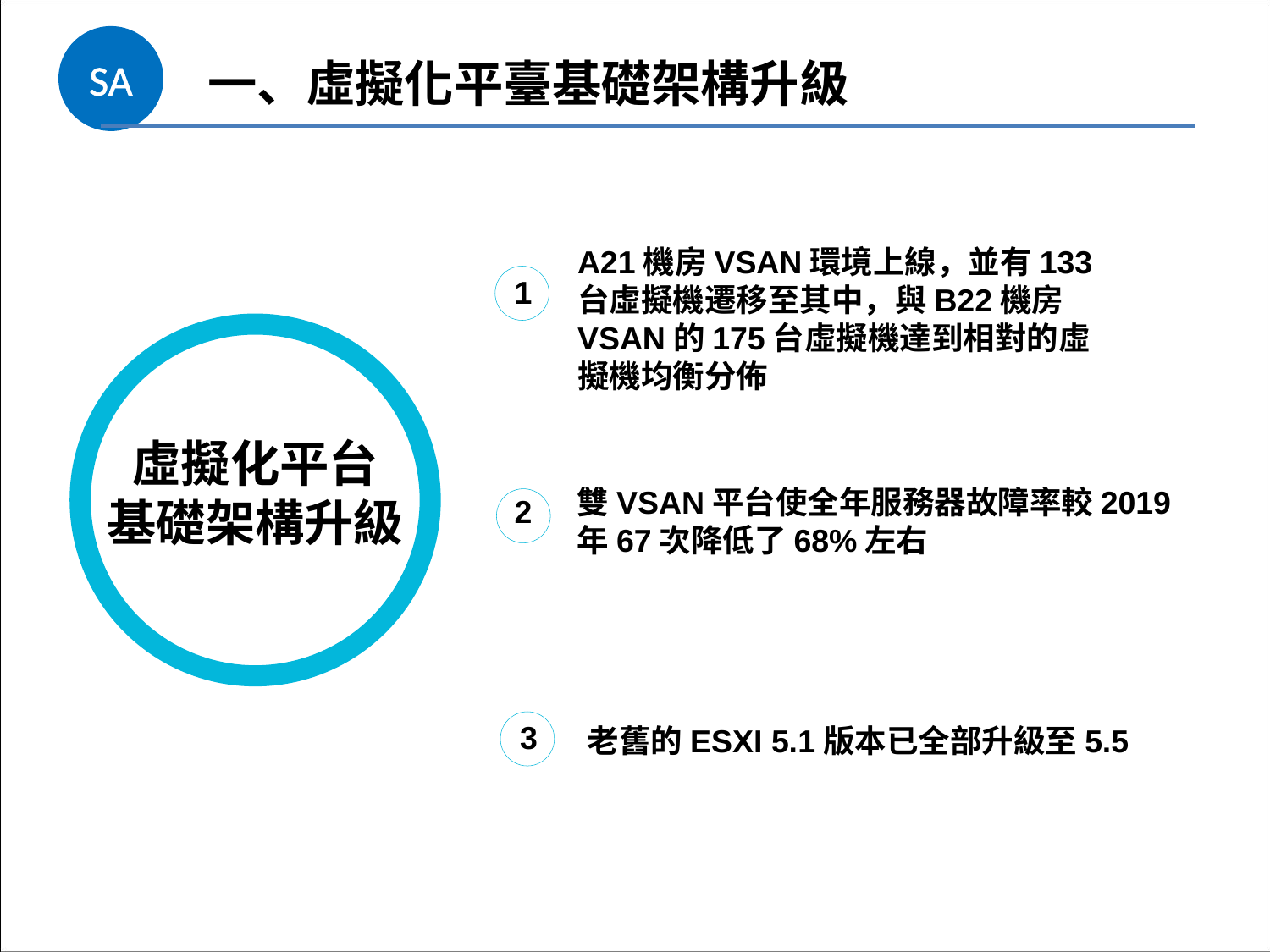

SA
一、虛擬化平臺基礎架構升級
A21機房VSAN環境上線，並有133台虛擬機遷移至其中，與B22機房VSAN的175台虛擬機達到相對的虛擬機均衡分佈

1
點擊添加文本

點擊添加文本
虛擬化平台
基礎架構升級
雙VSAN平台使全年服務器故障率較2019年67次降低了68%左右
2

點擊添加文本

3
老舊的ESXI 5.1版本已全部升級至5.5
點擊添加文本